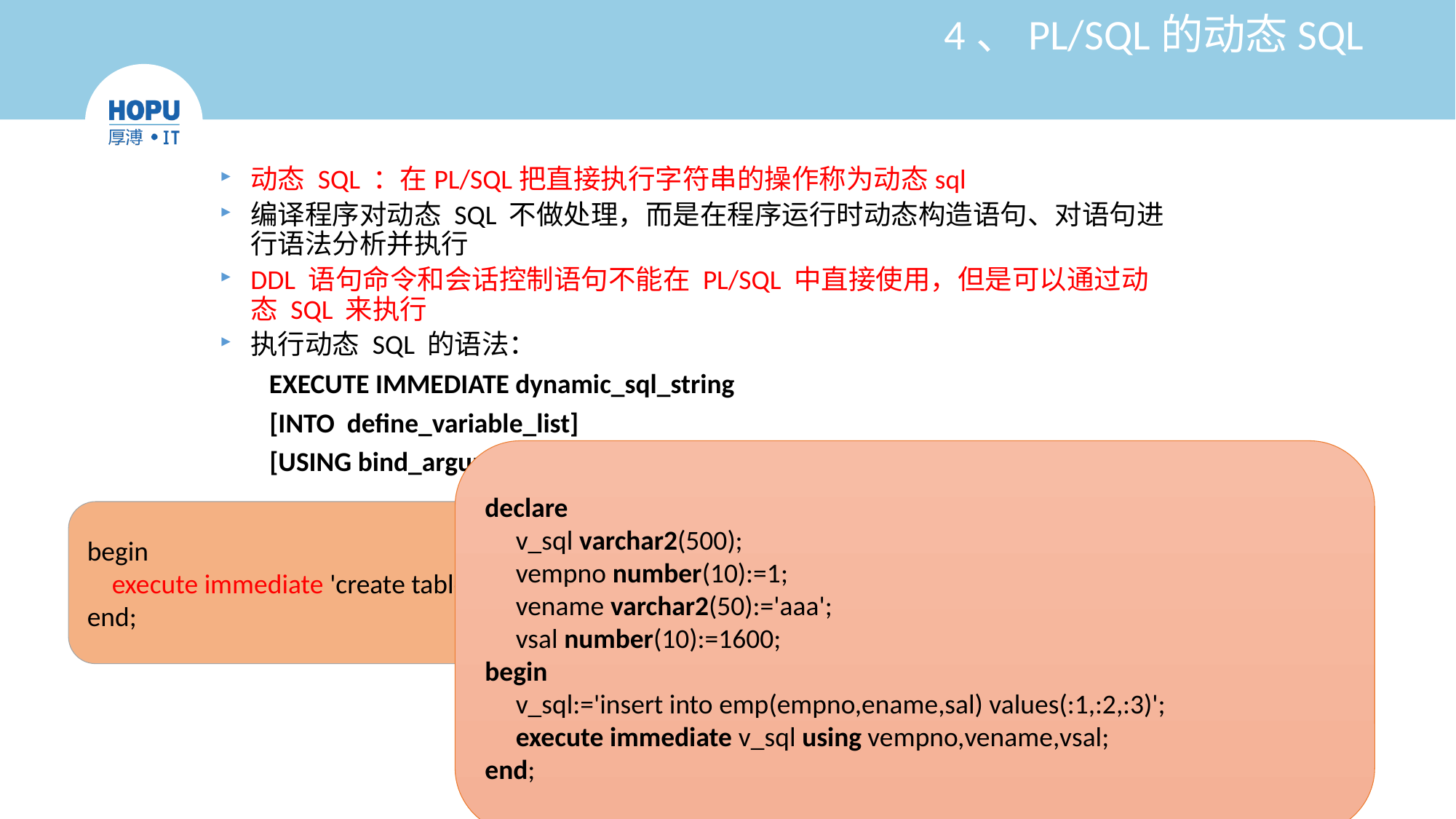

# 4、PL/SQL的动态SQL
动态 SQL ：在PL/SQL把直接执行字符串的操作称为动态sql
编译程序对动态 SQL 不做处理，而是在程序运行时动态构造语句、对语句进行语法分析并执行
DDL 语句命令和会话控制语句不能在 PL/SQL 中直接使用，但是可以通过动态 SQL 来执行
执行动态 SQL 的语法：
   EXECUTE IMMEDIATE dynamic_sql_string
        [INTO  define_variable_list]
        [USING bind_argument_list];
declare
     v_sql varchar2(500);
     vempno number(10):=1;
     vename varchar2(50):='aaa';
     vsal number(10):=1600;
begin
     v_sql:='insert into emp(empno,ename,sal) values(:1,:2,:3)';
     execute immediate v_sql using vempno,vename,vsal;
end;
begin
    execute immediate 'create table ccc(aa int)';
end;